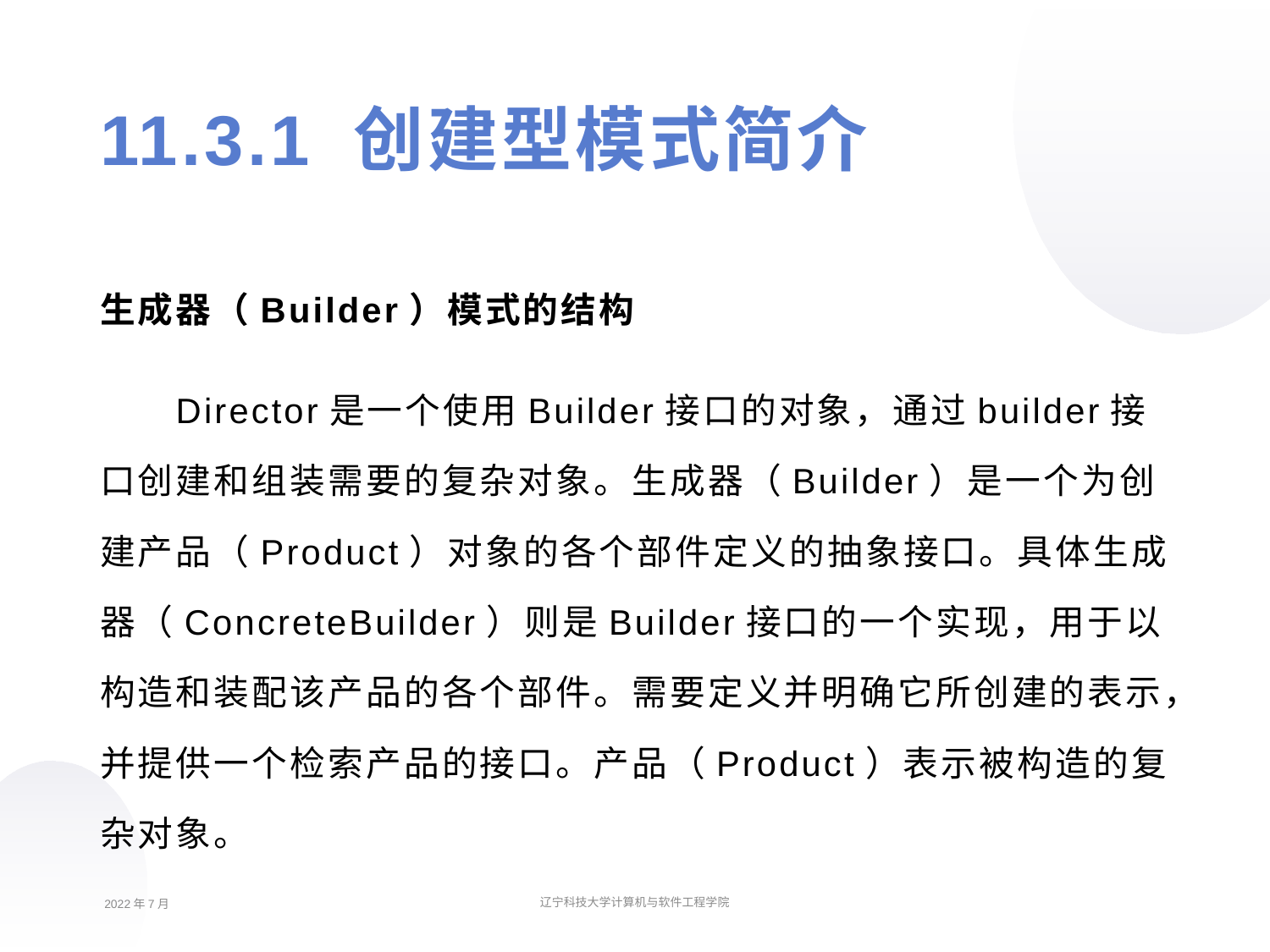

11.3.1 创建型模式简介
生成器（Builder）模式的结构
Director是一个使用Builder接口的对象，通过builder接口创建和组装需要的复杂对象。生成器（Builder）是一个为创建产品（Product）对象的各个部件定义的抽象接口。具体生成器（ConcreteBuilder）则是Builder接口的一个实现，用于以构造和装配该产品的各个部件。需要定义并明确它所创建的表示，并提供一个检索产品的接口。产品（Product）表示被构造的复杂对象。

2022年7月
辽宁科技大学计算机与软件工程学院
53